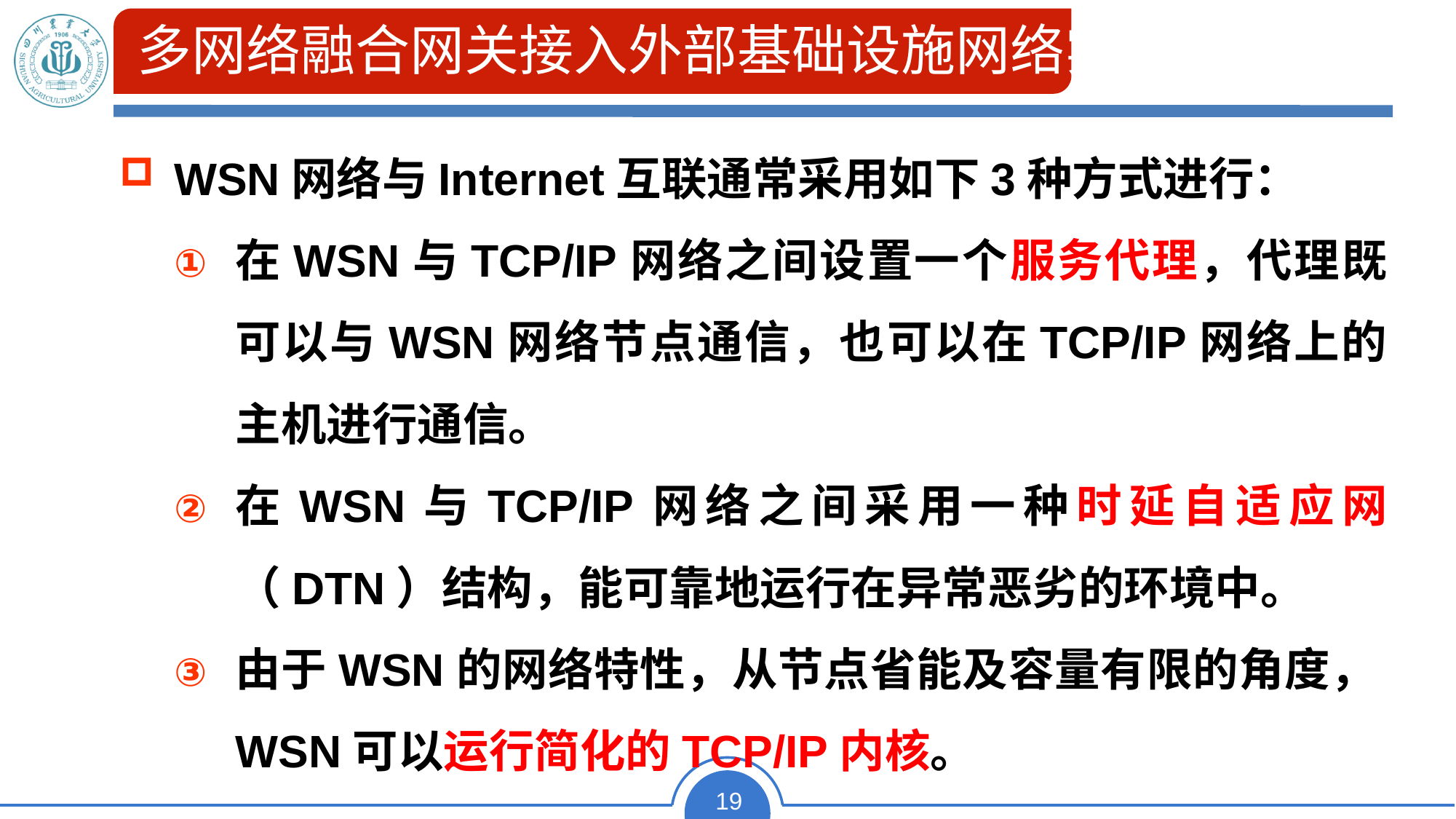

# 多网络融合网关接入外部基础设施网络实现
WSN网络与Internet互联通常采用如下3种方式进行：
在WSN与TCP/IP网络之间设置一个服务代理，代理既可以与WSN网络节点通信，也可以在TCP/IP网络上的主机进行通信。
在WSN与TCP/IP网络之间采用一种时延自适应网（DTN）结构，能可靠地运行在异常恶劣的环境中。
由于WSN的网络特性，从节点省能及容量有限的角度，WSN可以运行简化的TCP/IP内核。